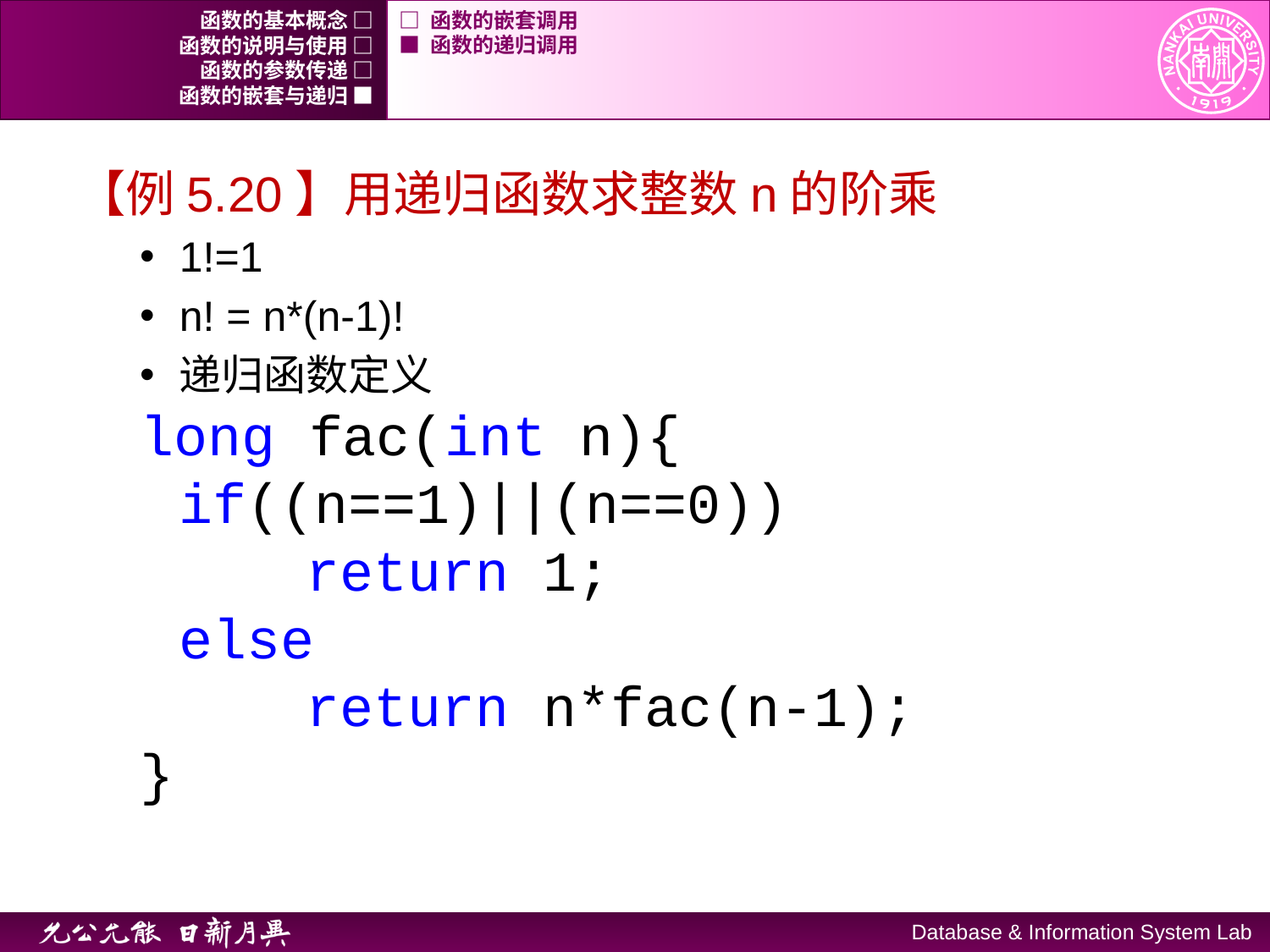

函数的基本概念 □
□ 函数的嵌套调用
函数的说明与使用 □
■ 函数的递归调用
函数的参数传递 □

函数的嵌套与递归 ■

【例5.20】用递归函数求整数n的阶乘
1!=1
n! = n*(n-1)!
递归函数定义
long fac(int n){
	if((n==1)||(n==0))
		return 1;
	else
		return n*fac(n-1);
}